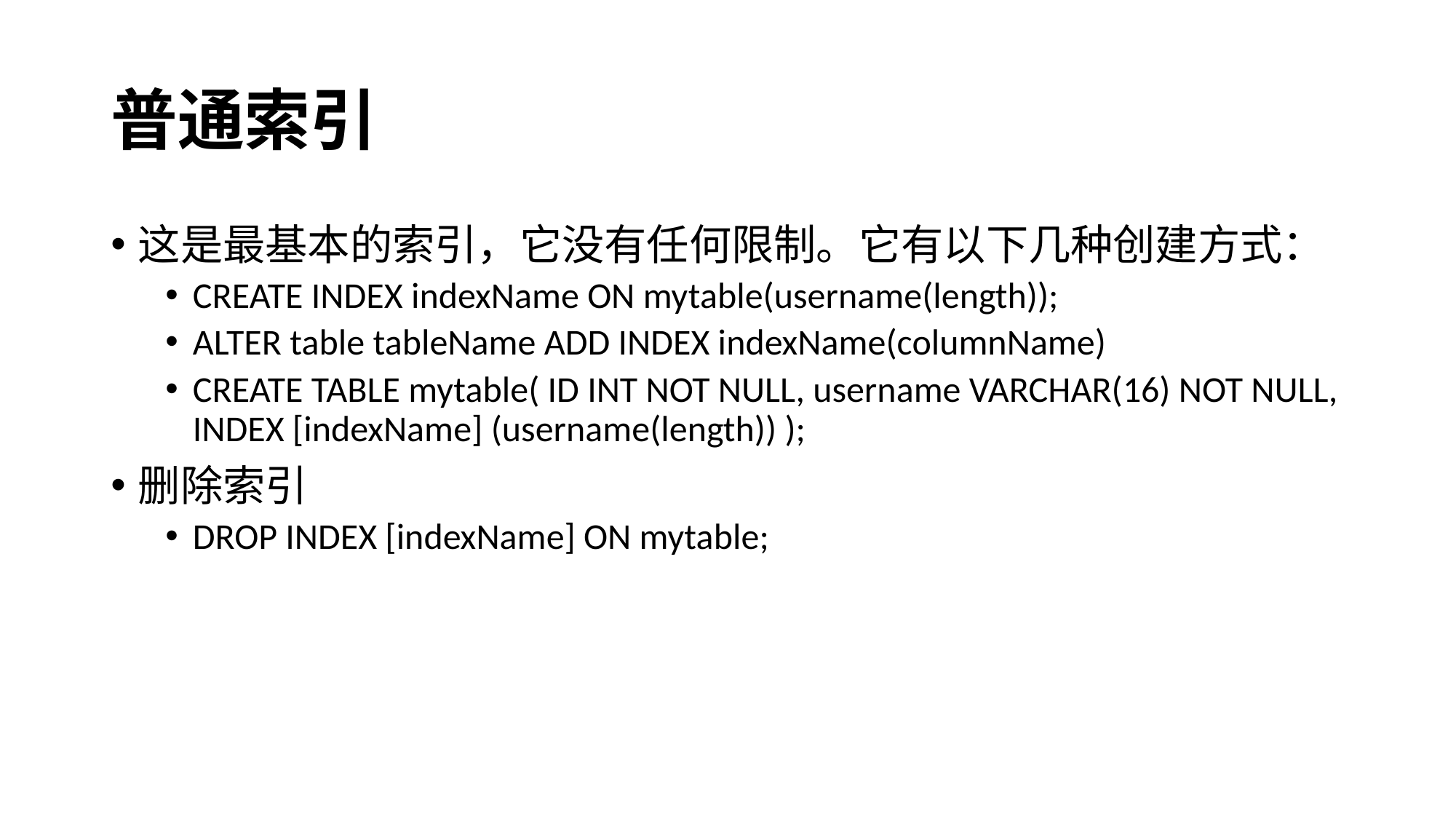

# 普通索引
这是最基本的索引，它没有任何限制。它有以下几种创建方式：
CREATE INDEX indexName ON mytable(username(length));
ALTER table tableName ADD INDEX indexName(columnName)
CREATE TABLE mytable( ID INT NOT NULL, username VARCHAR(16) NOT NULL, INDEX [indexName] (username(length)) );
删除索引
DROP INDEX [indexName] ON mytable;